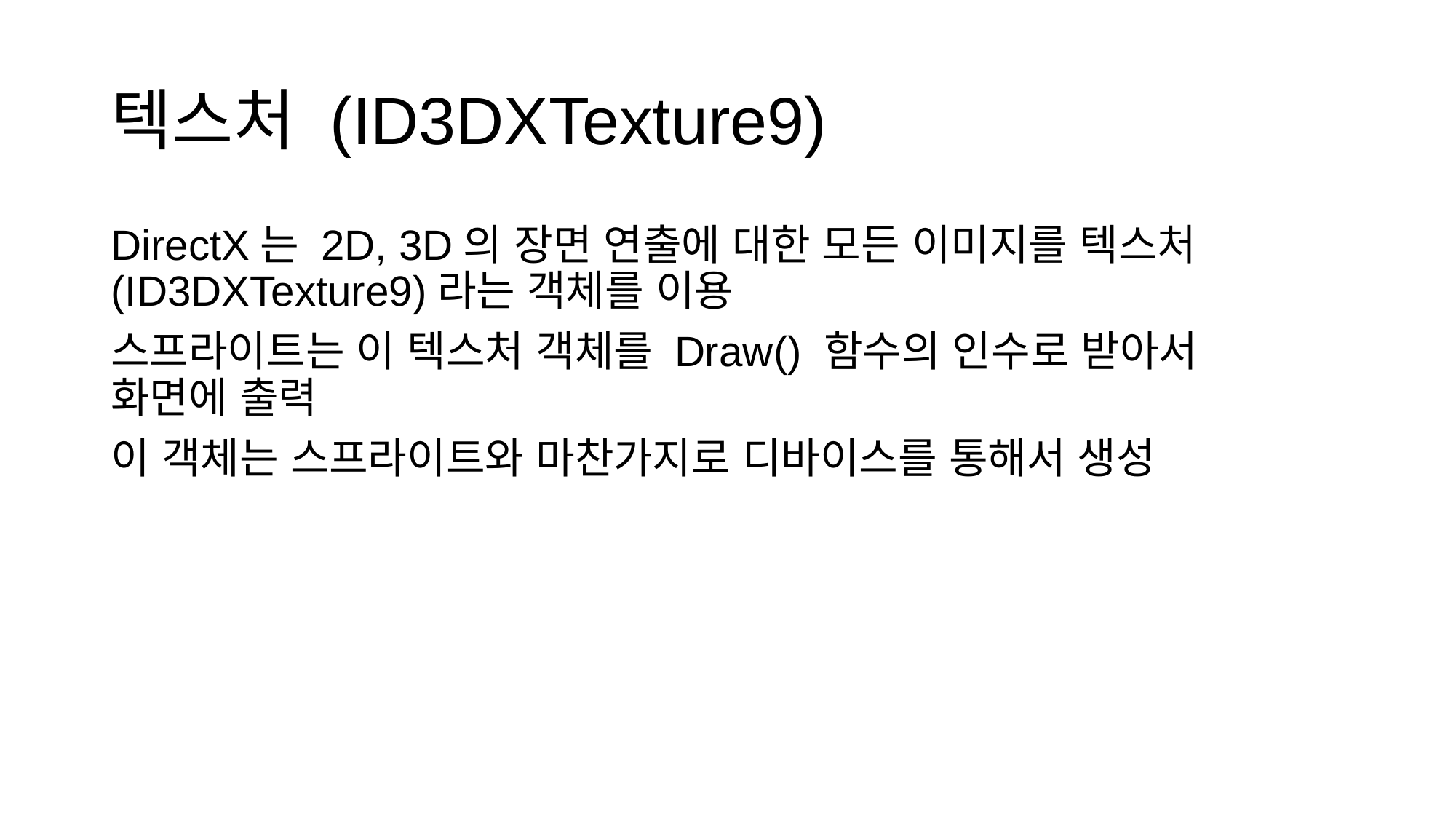

# 텍스처 (ID3DXTexture9)
DirectX는 2D, 3D의 장면 연출에 대한 모든 이미지를 텍스처(ID3DXTexture9)라는 객체를 이용
스프라이트는 이 텍스처 객체를 Draw() 함수의 인수로 받아서 
화면에 출력
이 객체는 스프라이트와 마찬가지로 디바이스를 통해서 생성